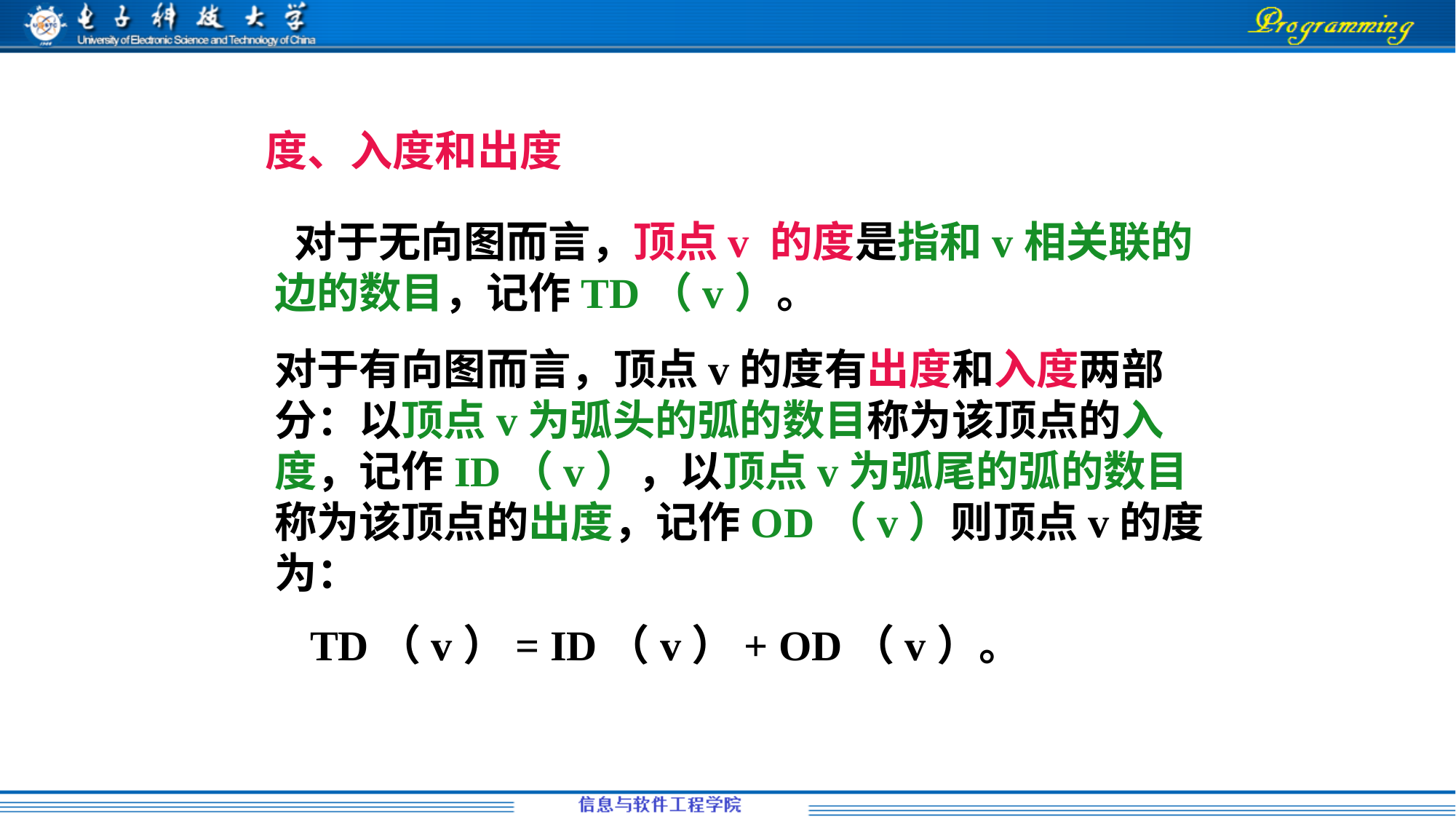

度、入度和出度
 对于无向图而言，顶点v 的度是指和v相关联的边的数目，记作TD（v）。
对于有向图而言，顶点v的度有出度和入度两部分：以顶点v为弧头的弧的数目称为该顶点的入度，记作ID（v），以顶点v为弧尾的弧的数目称为该顶点的出度，记作OD（v）则顶点v的度为：
   TD（v）= ID（v）+ OD（v）。